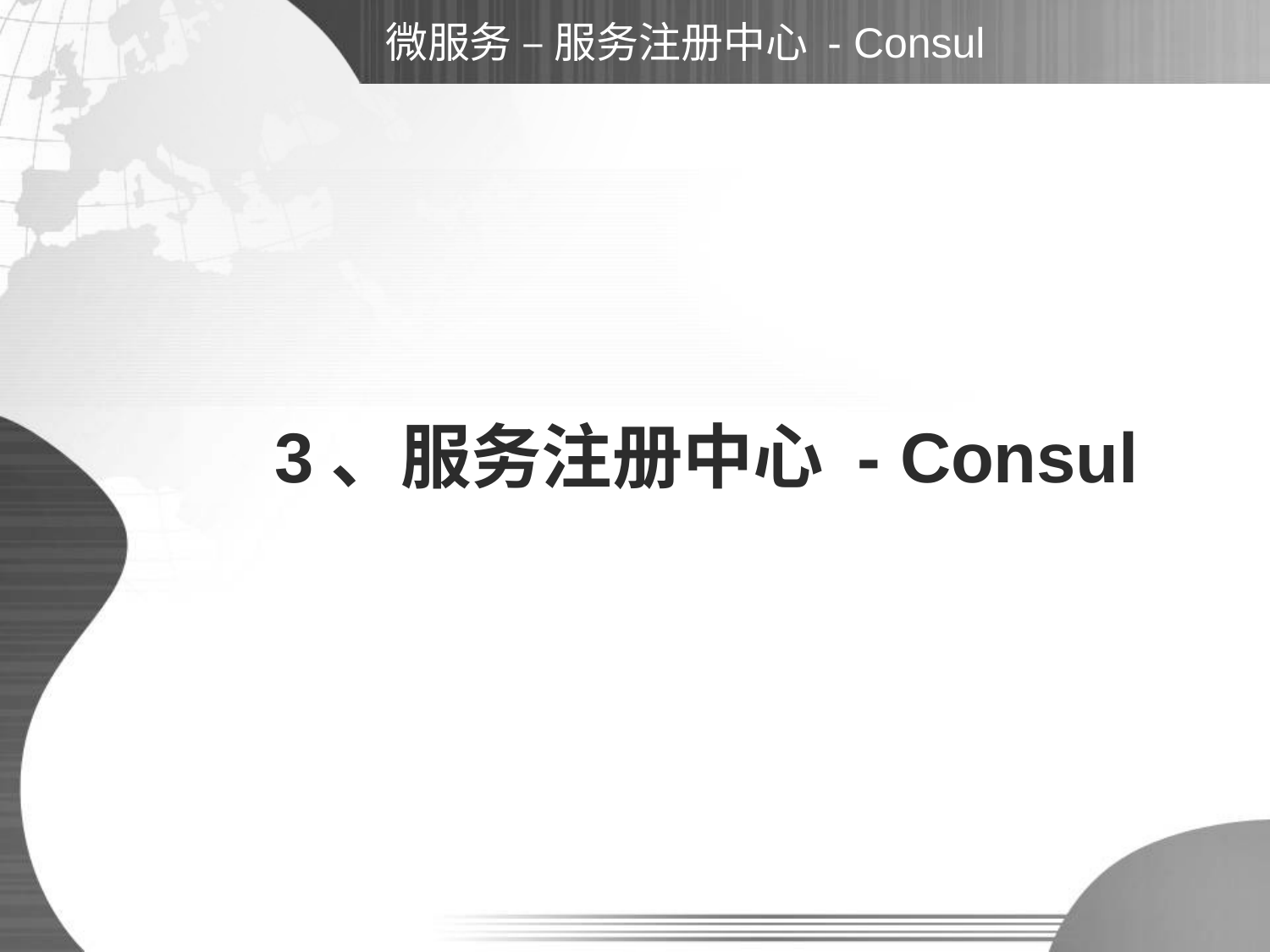

# 微服务 – 服务注册中心 - Consul
    3、服务注册中心 - Consul